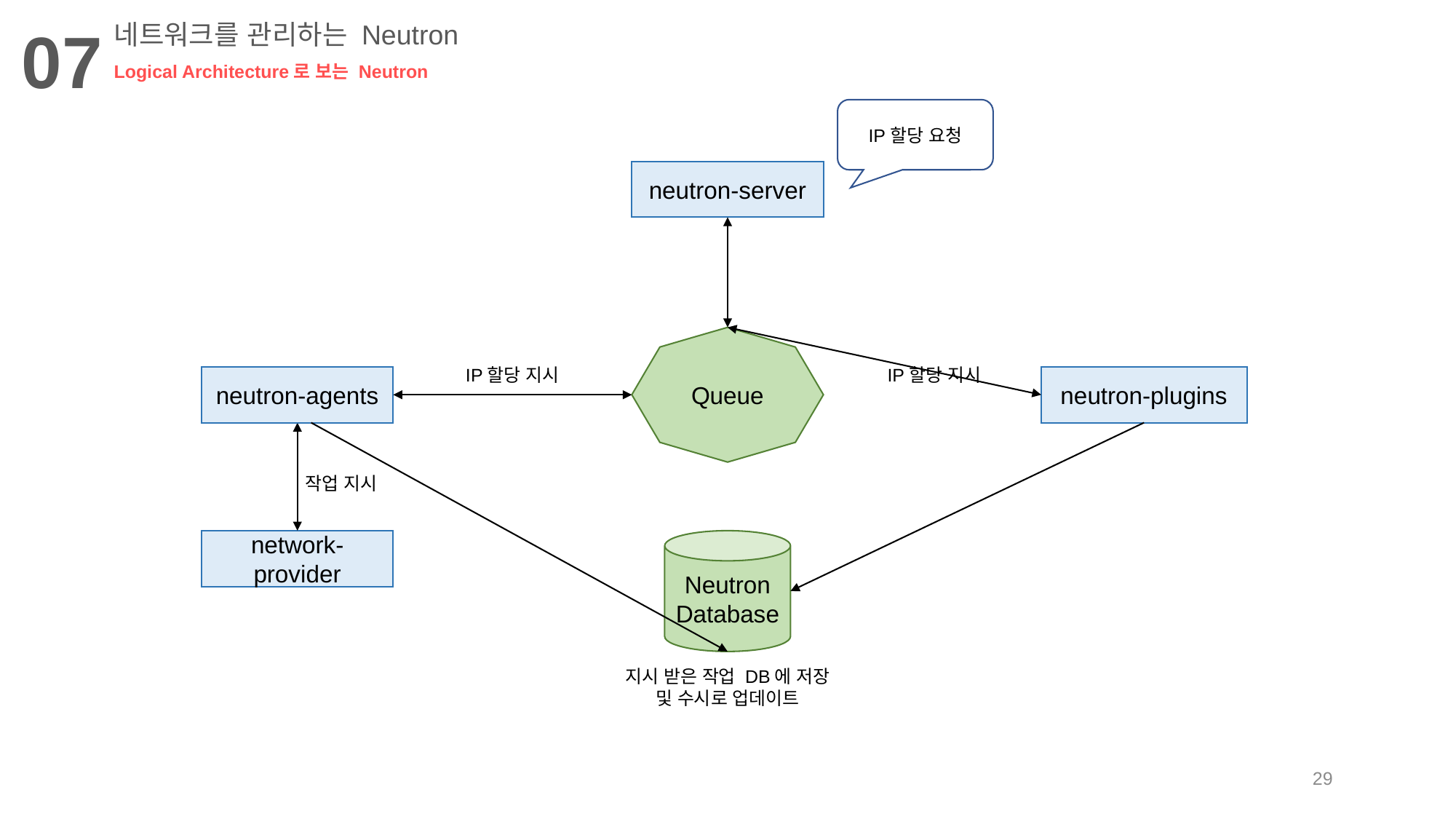

07
네트워크를 관리하는 Neutron
Logical Architecture로 보는 Neutron
IP할당 요청
neutron-server
Queue
IP할당 지시
IP할당 지시
neutron-agents
neutron-plugins
작업 지시
network-provider
Neutron
Database
지시 받은 작업 DB에 저장
및 수시로 업데이트
29